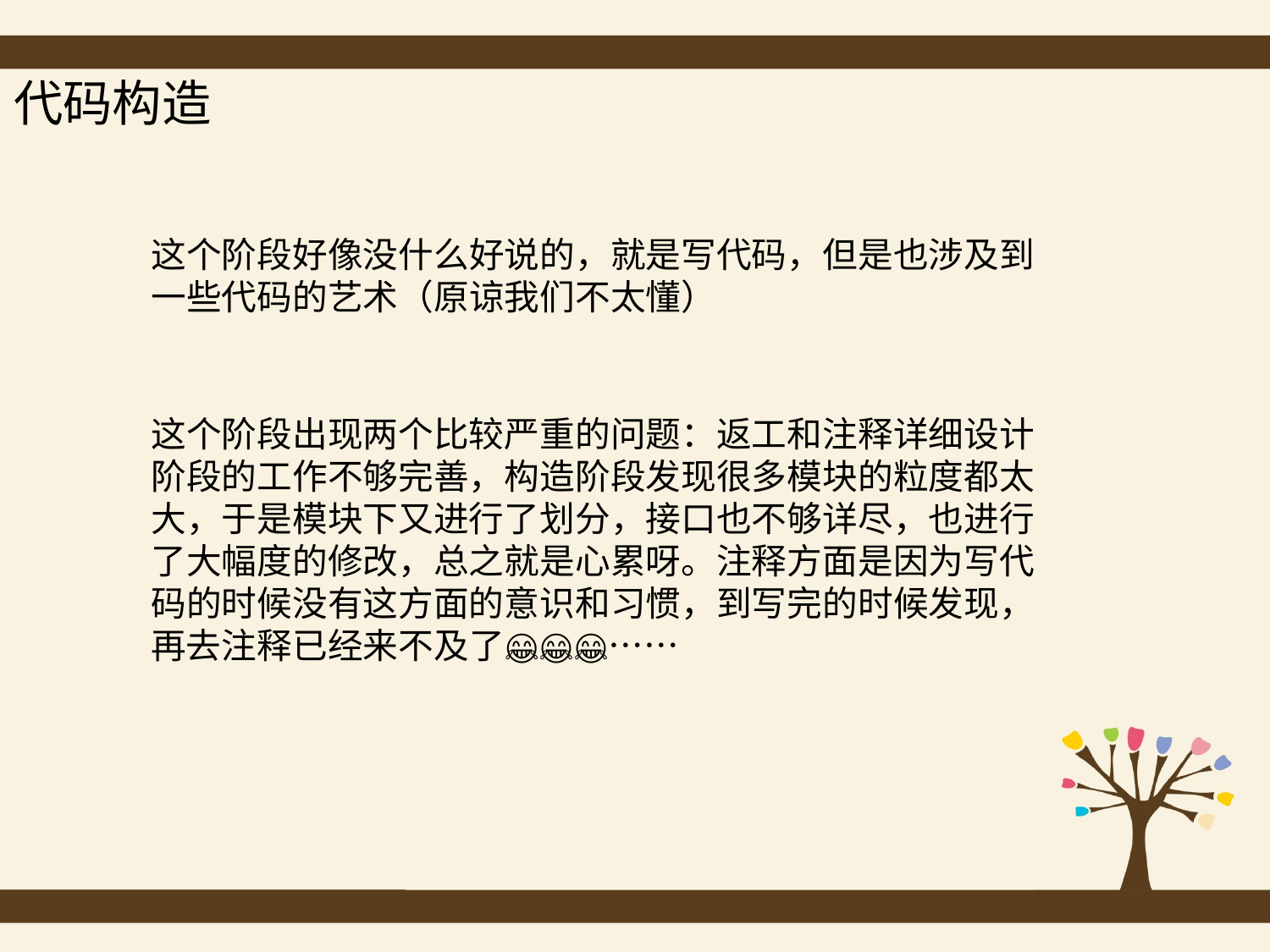

代码构造
这个阶段好像没什么好说的，就是写代码，但是也涉及到
一些代码的艺术（原谅我们不太懂）
这个阶段出现两个比较严重的问题：返工和注释详细设计
阶段的工作不够完善，构造阶段发现很多模块的粒度都太
大，于是模块下又进行了划分，接口也不够详尽，也进行
了大幅度的修改，总之就是心累呀。注释方面是因为写代
码的时候没有这方面的意识和习惯，到写完的时候发现，
再去注释已经来不及了😂😂😂……